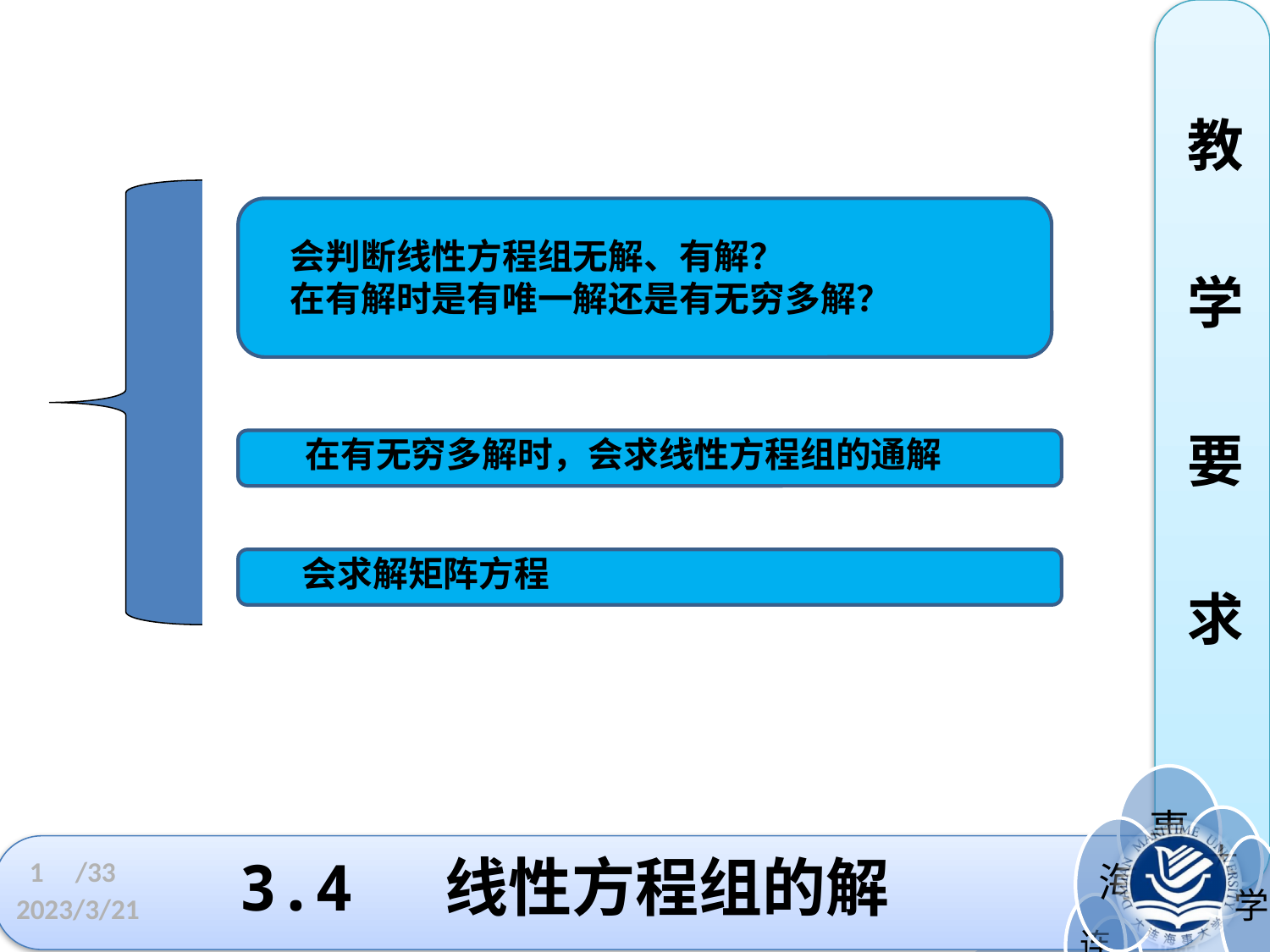

教

学

要

求

会判断线性方程组无解、有解？
在有解时是有唯一解还是有无穷多解？
在有无穷多解时，会求线性方程组的通解

会求解矩阵方程

# 3.4  线性方程组的解
1
/33
2023/3/21